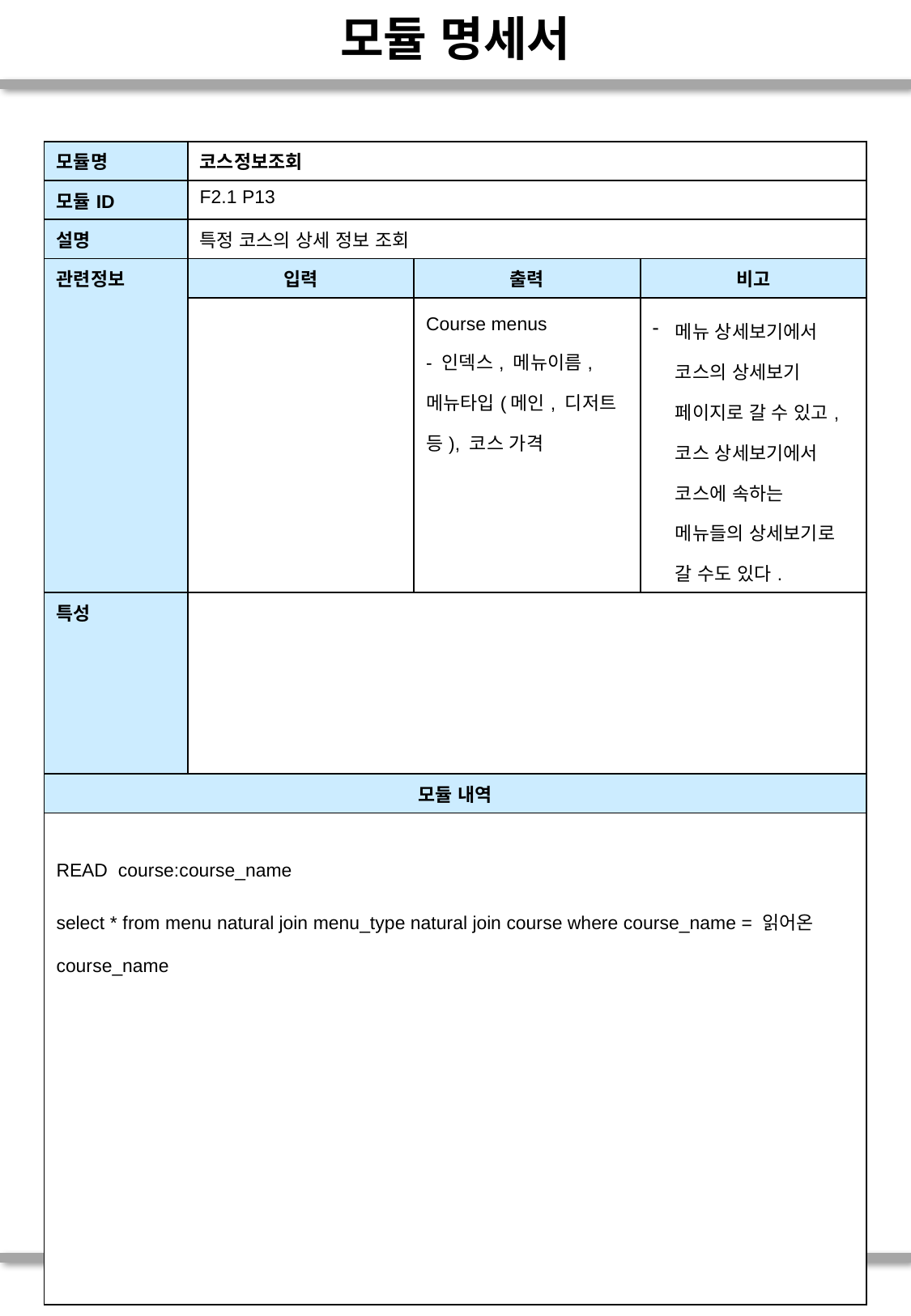

# 모듈 명세서
| 모듈명 | 코스정보조회 |  |  |
| --- | --- | --- | --- |
| 모듈ID | F2.1 P13 |  |  |
| 설명 | 특정 코스의 상세 정보 조회 |  |  |
| 관련정보 | 입력 | 출력 | 비고 |
|  |  | Course menus - 인덱스, 메뉴이름, 메뉴타입(메인, 디저트 등), 코스 가격 | 메뉴 상세보기에서 코스의 상세보기 페이지로 갈 수 있고, 코스 상세보기에서 코스에 속하는 메뉴들의 상세보기로 갈 수도 있다. |
| 특성 |  |  |  |
| 모듈 내역 |  |  |  |
| READ course:course\_name select \* from menu natural join menu\_type natural join course where course\_name = 읽어온 course\_name |  |  |  |